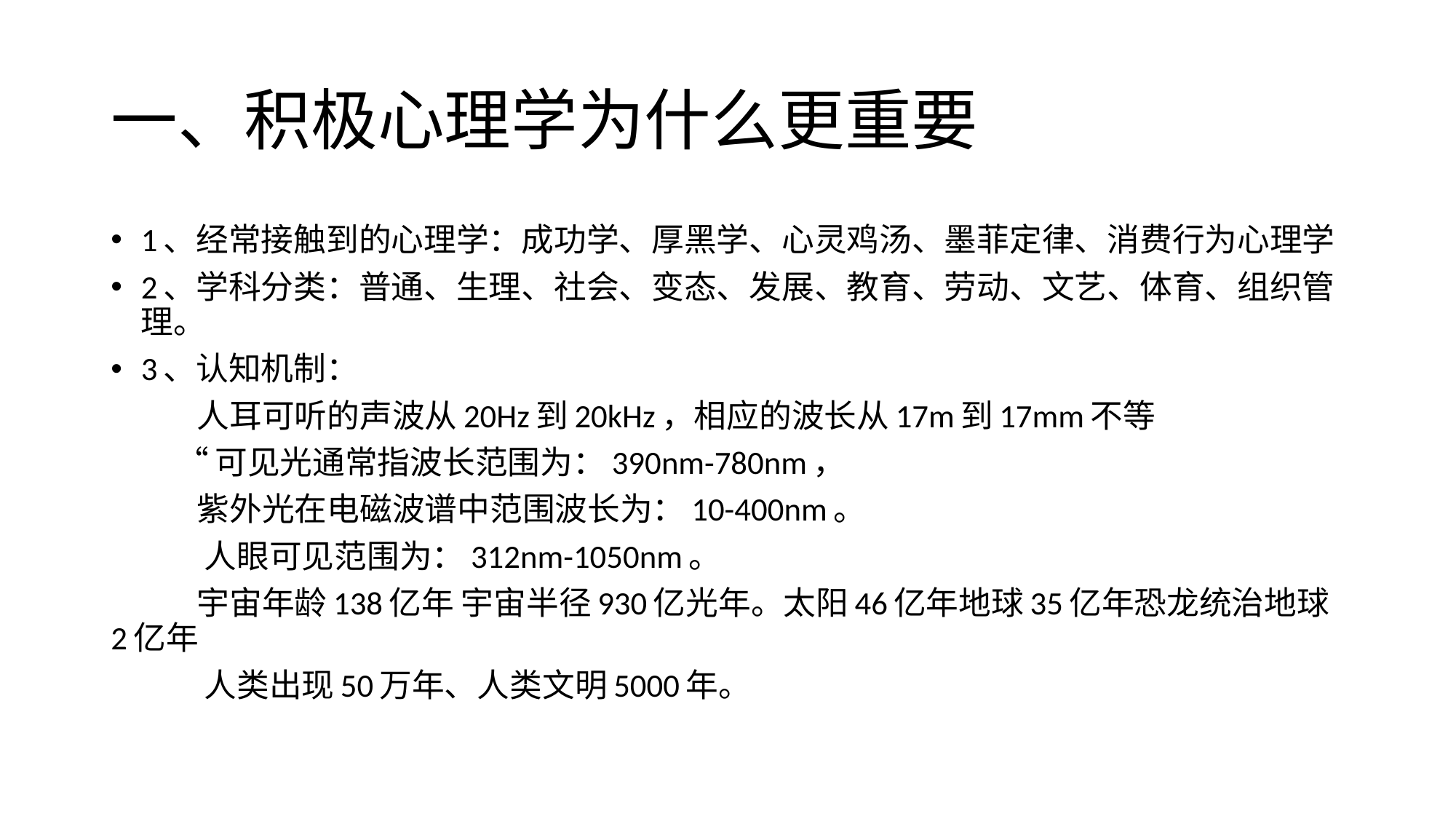

# 一、积极心理学为什么更重要
1、经常接触到的心理学：成功学、厚黑学、心灵鸡汤、墨菲定律、消费行为心理学
2、学科分类：普通、生理、社会、变态、发展、教育、劳动、文艺、体育、组织管理。
3、认知机制：
           人耳可听的声波从20Hz到20kHz，相应的波长从17m到17mm不等
         “可见光通常指波长范围为：390nm-780nm，
           紫外光在电磁波谱中范围波长为：10-400nm。
            人眼可见范围为：312nm-1050nm。
           宇宙年龄138亿年 宇宙半径930亿光年。太阳46亿年地球35亿年恐龙统治地球2亿年
            人类出现50万年、人类文明5000年。